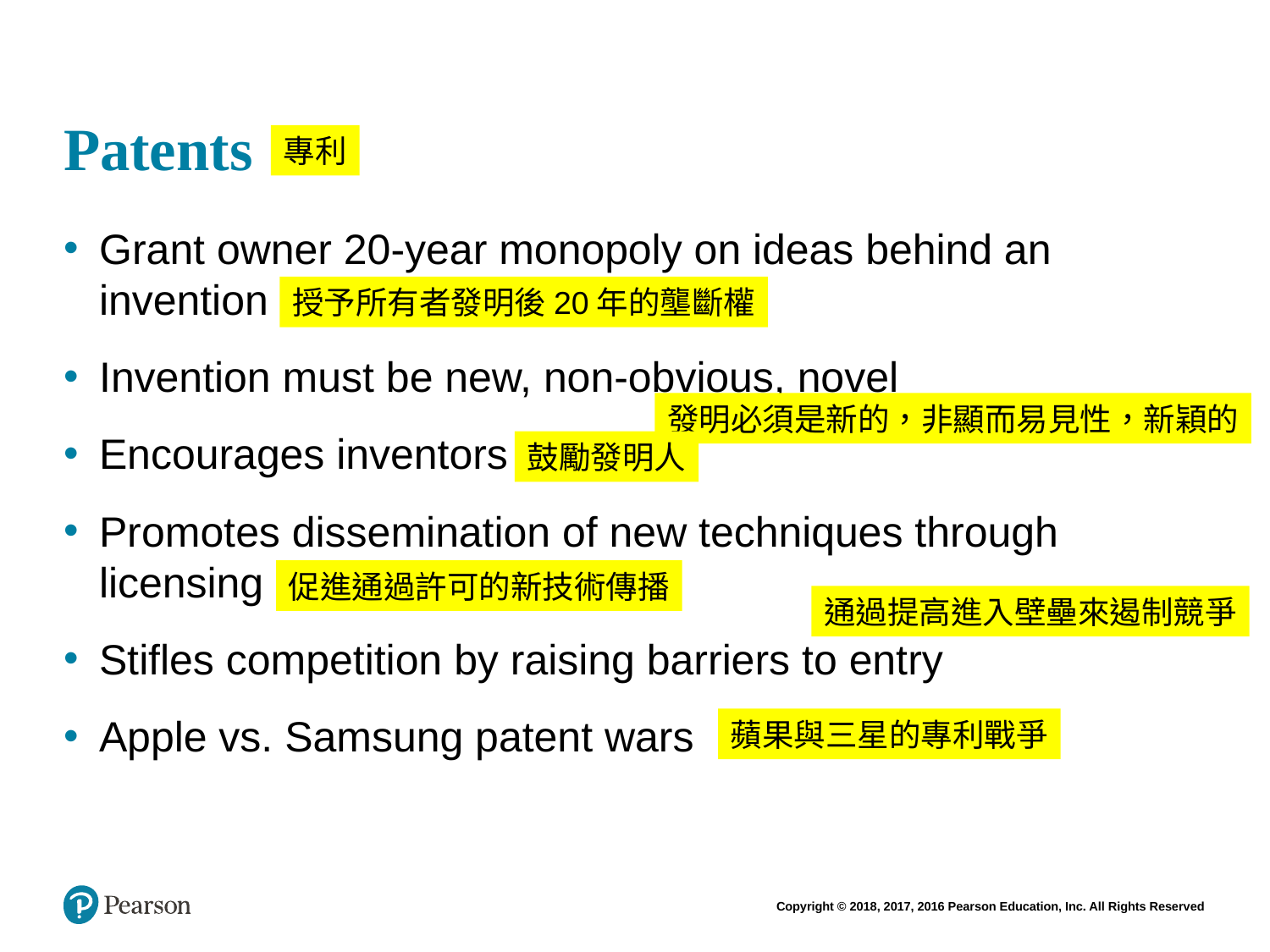

# Patents
專利
Grant owner 20-year monopoly on ideas behind an invention
Invention must be new, non-obvious, novel
Encourages inventors
Promotes dissemination of new techniques through licensing
Stifles competition by raising barriers to entry
Apple vs. Samsung patent wars
授予所有者發明後20年的壟斷權
發明必須是新的，非顯而易見性，新穎的
鼓勵發明人
促進通過許可的新技術傳播
通過提高進入壁壘來遏制競爭
蘋果與三星的專利戰爭